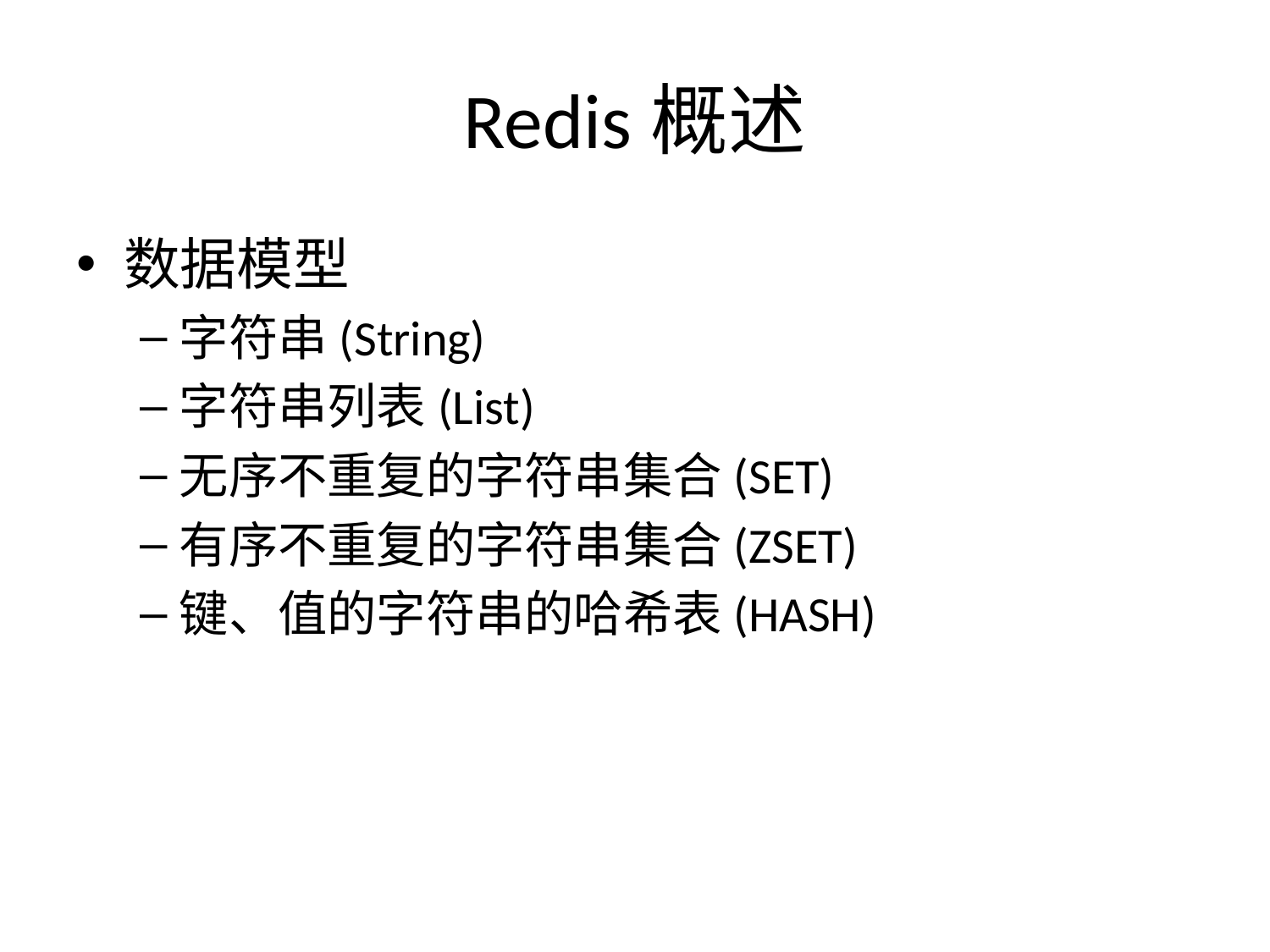

# Redis概述
数据模型
字符串(String)
字符串列表(List)
无序不重复的字符串集合(SET)
有序不重复的字符串集合(ZSET)
键、值的字符串的哈希表(HASH)